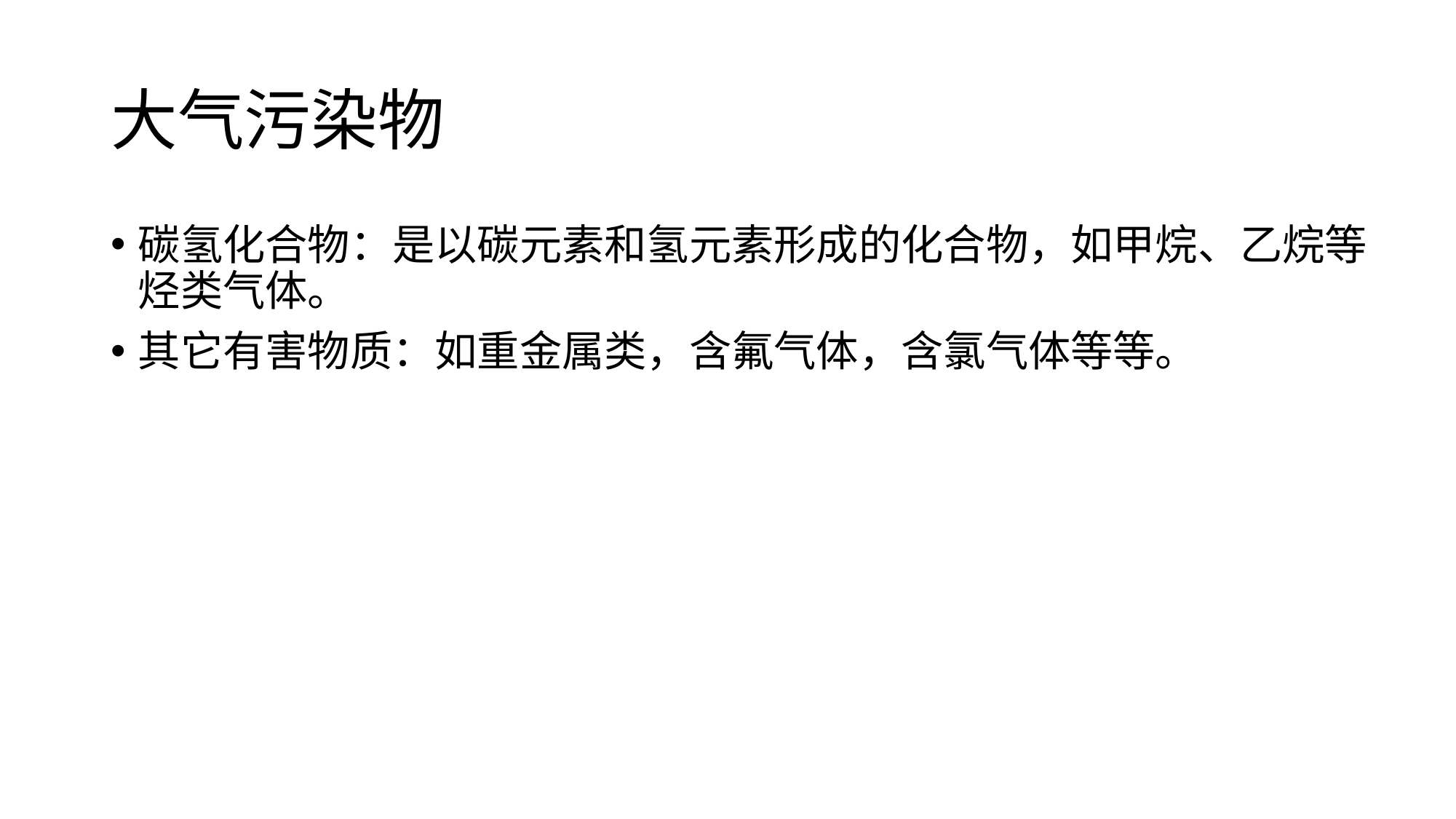

# 大气污染物
碳氢化合物：是以碳元素和氢元素形成的化合物，如甲烷、乙烷等烃类气体。
其它有害物质：如重金属类，含氟气体，含氯气体等等。